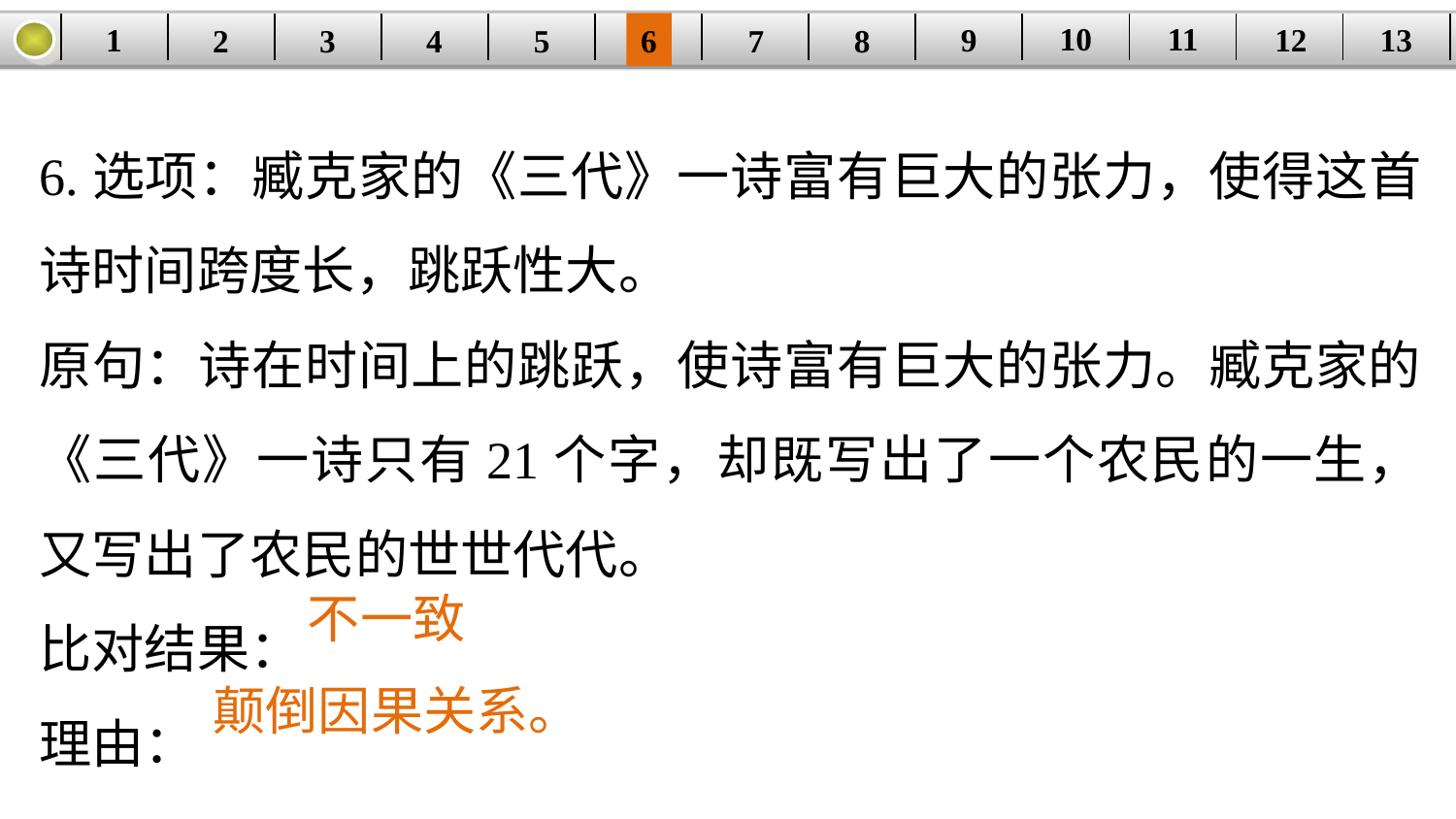

10

11
12
9
13
1
3
4
5
6
8
2
|  |  |  |  |  |  |  |  |  |  |  |  |  |
| --- | --- | --- | --- | --- | --- | --- | --- | --- | --- | --- | --- | --- |
7

6.选项：臧克家的《三代》一诗富有巨大的张力，使得这首诗时间跨度长，跳跃性大。
原句：诗在时间上的跳跃，使诗富有巨大的张力。臧克家的《三代》一诗只有21个字，却既写出了一个农民的一生，又写出了农民的世世代代。
比对结果：
理由：
不一致
颠倒因果关系。